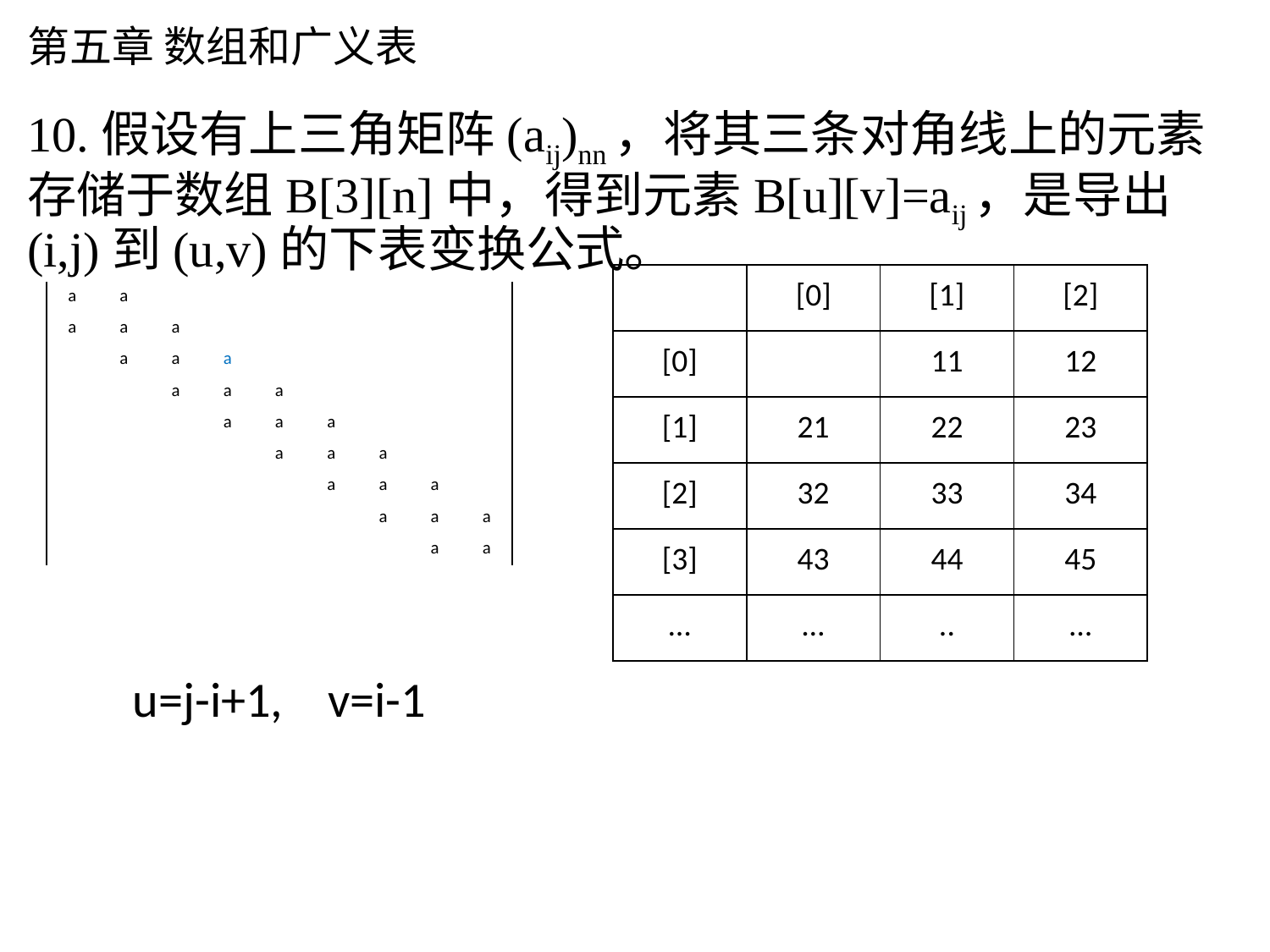

# 第五章 数组和广义表
10.假设有上三角矩阵(aij)nn，将其三条对角线上的元素存储于数组B[3][n]中，得到元素B[u][v]=aij，是导出(i,j)到(u,v)的下表变换公式。

|  | [0] | [1] | [2] |
| --- | --- | --- | --- |
| [0] |  | 11 | 12 |
| [1] | 21 | 22 | 23 |
| [2] | 32 | 33 | 34 |
| [3] | 43 | 44 | 45 |
| … | … | .. | … |
| a | a |  |  |  |  |  |  |  |
| --- | --- | --- | --- | --- | --- | --- | --- | --- |
| a | a | a |  |  |  |  |  |  |
|  | a | a | a |  |  |  |  |  |
|  |  | a | a | a |  |  |  |  |
|  |  |  | a | a | a |  |  |  |
|  |  |  |  | a | a | a |  |  |
|  |  |  |  |  | a | a | a |  |
|  |  |  |  |  |  | a | a | a |
|  |  |  |  |  |  |  | a | a |
u=j-i+1,    v=i-1